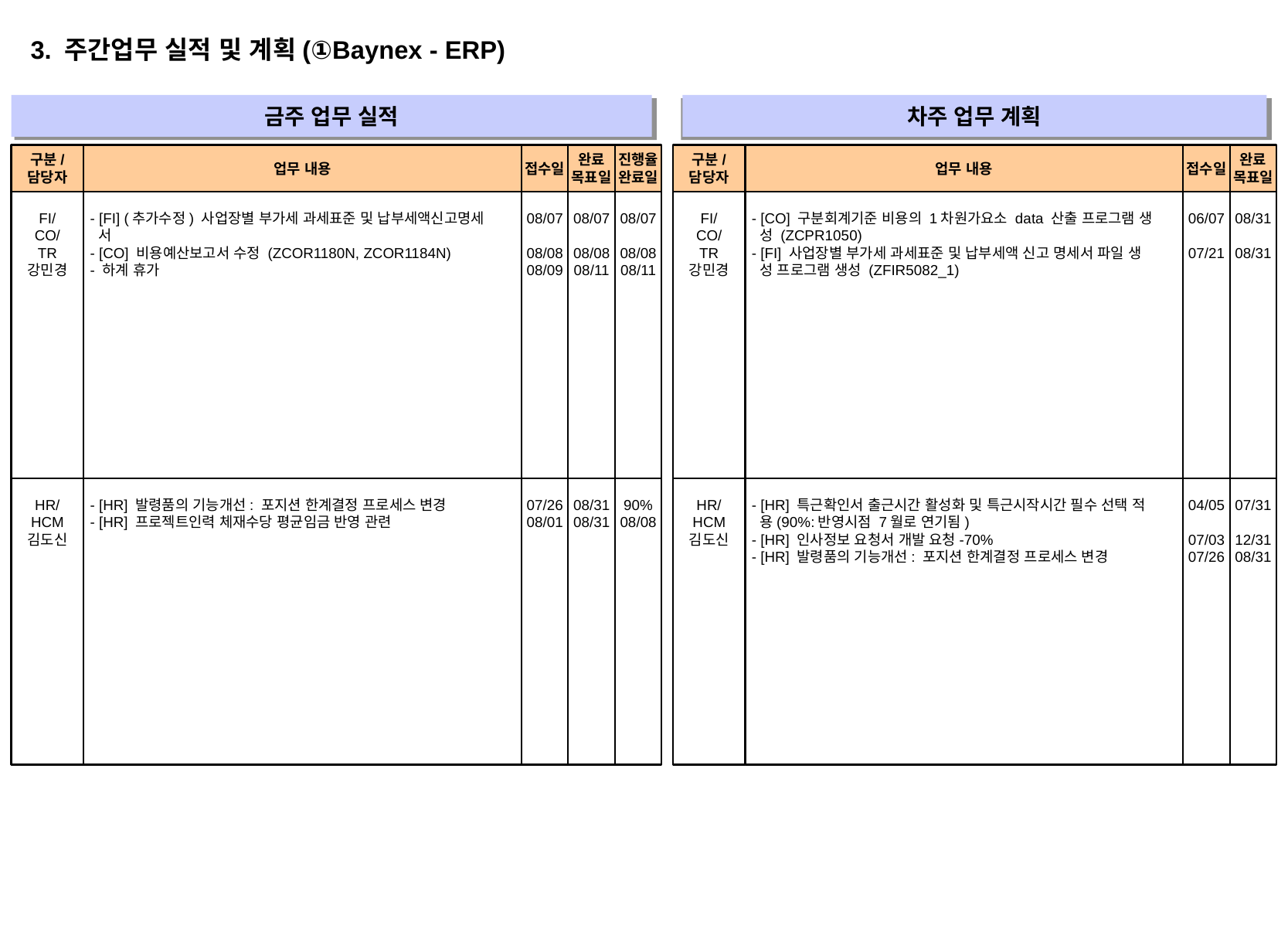

3. 주간업무 실적 및 계획(①Baynex - ERP)
금주 업무 실적
차주 업무 계획
" "
" "
구분/
담당자
업무 내용
접수일
완료
목표일
진행율
완료일
구분/
담당자
업무 내용
접수일
완료
목표일
FI/
CO/
TR
강민경

- [FI] (추가수정) 사업장별 부가세 과세표준 및 납부세액신고명세
  서
- [CO] 비용예산보고서 수정 (ZCOR1180N, ZCOR1184N)
- 하계 휴가
08/07
08/08
08/09
08/07
08/08
08/11
08/07
08/08
08/11
FI/
CO/
TR
강민경

- [CO] 구분회계기준 비용의 1차원가요소 data 산출 프로그램 생
  성 (ZCPR1050)
- [FI] 사업장별 부가세 과세표준 및 납부세액 신고 명세서 파일 생
  성 프로그램 생성 (ZFIR5082_1)
06/07
07/21
08/31
08/31
HR/
HCM
김도신

- [HR] 발령품의 기능개선: 포지션 한계결정 프로세스 변경
- [HR] 프로젝트인력 체재수당 평균임금 반영 관련
07/26
08/01
08/31
08/31
90%
08/08
HR/
HCM
김도신

- [HR] 특근확인서 출근시간 활성화 및 특근시작시간 필수 선택 적
  용(90%:반영시점 7월로 연기됨)
- [HR] 인사정보 요청서 개발 요청-70%
- [HR] 발령품의 기능개선: 포지션 한계결정 프로세스 변경
04/05
07/03
07/26
07/31
12/31
08/31